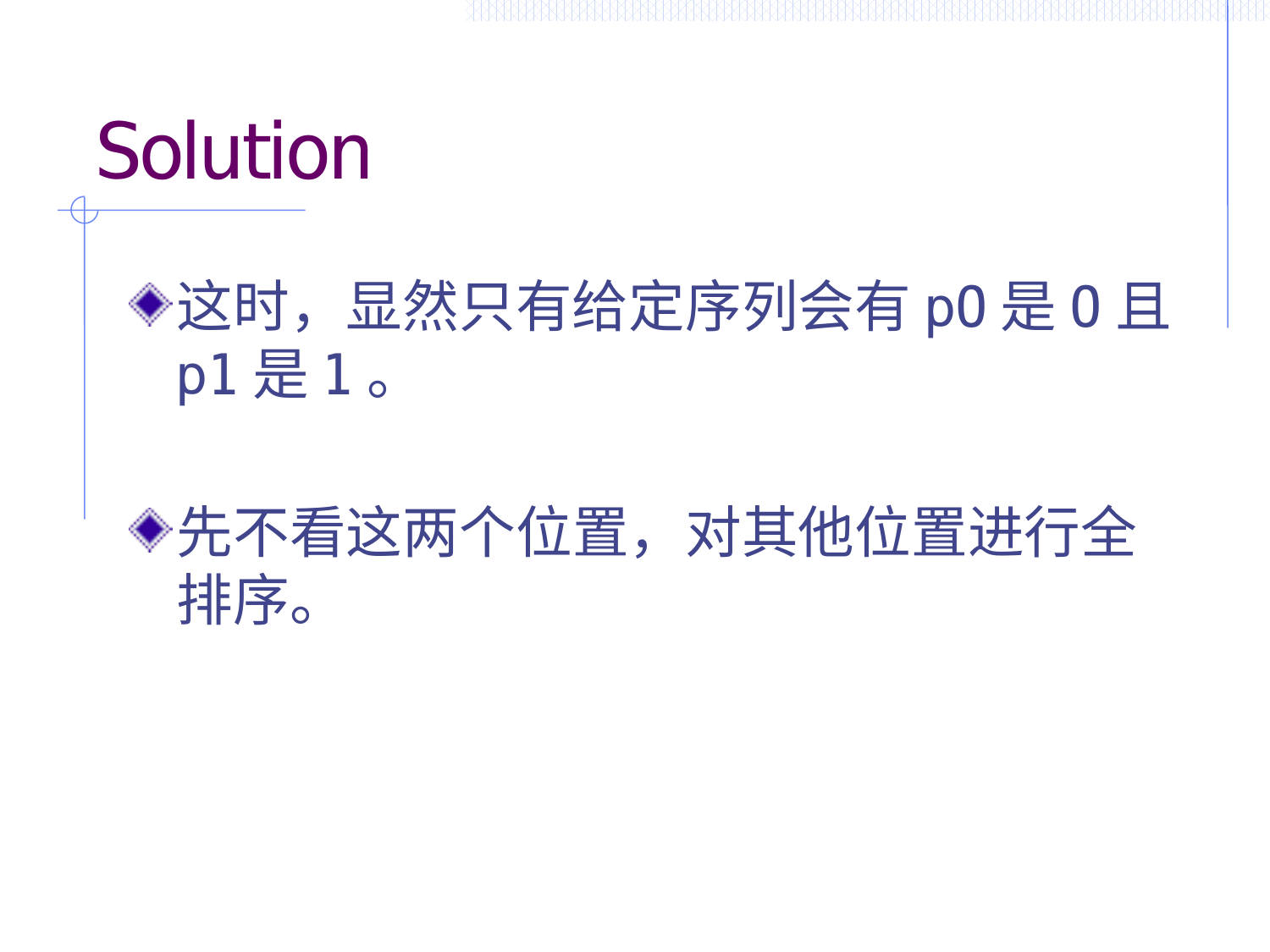

# Solution
这时，显然只有给定序列会有p0是0且p1是1。

先不看这两个位置，对其他位置进行全排序。